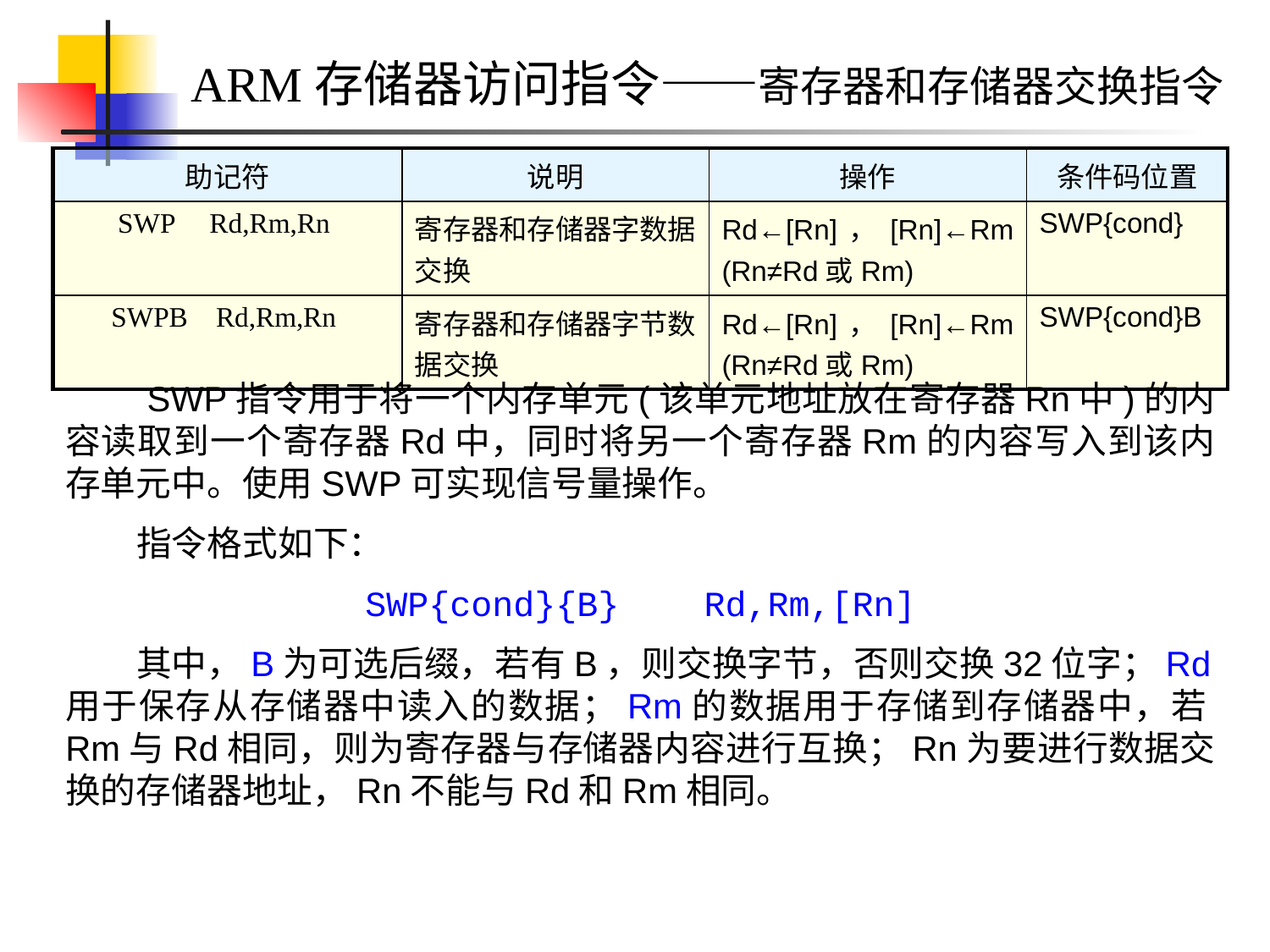

ARM存储器访问指令——寄存器和存储器交换指令
| 助记符 | 说明 | 操作 | 条件码位置 |
| --- | --- | --- | --- |
| SWP Rd,Rm,Rn | 寄存器和存储器字数据交换 | Rd←[Rn]，[Rn]←Rm (Rn≠Rd或Rm) | SWP{cond} |
| SWPB Rd,Rm,Rn | 寄存器和存储器字节数据交换 | Rd←[Rn]，[Rn]←Rm (Rn≠Rd或Rm) | SWP{cond}B |
        SWP指令用于将一个内存单元(该单元地址放在寄存器Rn中)的内容读取到一个寄存器Rd中，同时将另一个寄存器Rm的内容写入到该内存单元中。使用SWP可实现信号量操作。
        指令格式如下：
SWP{cond}{B}    Rd,Rm,[Rn]
        其中，B为可选后缀，若有B，则交换字节，否则交换32位字；Rd用于保存从存储器中读入的数据；Rm的数据用于存储到存储器中，若Rm与Rd相同，则为寄存器与存储器内容进行互换；Rn为要进行数据交换的存储器地址，Rn不能与Rd和Rm相同。